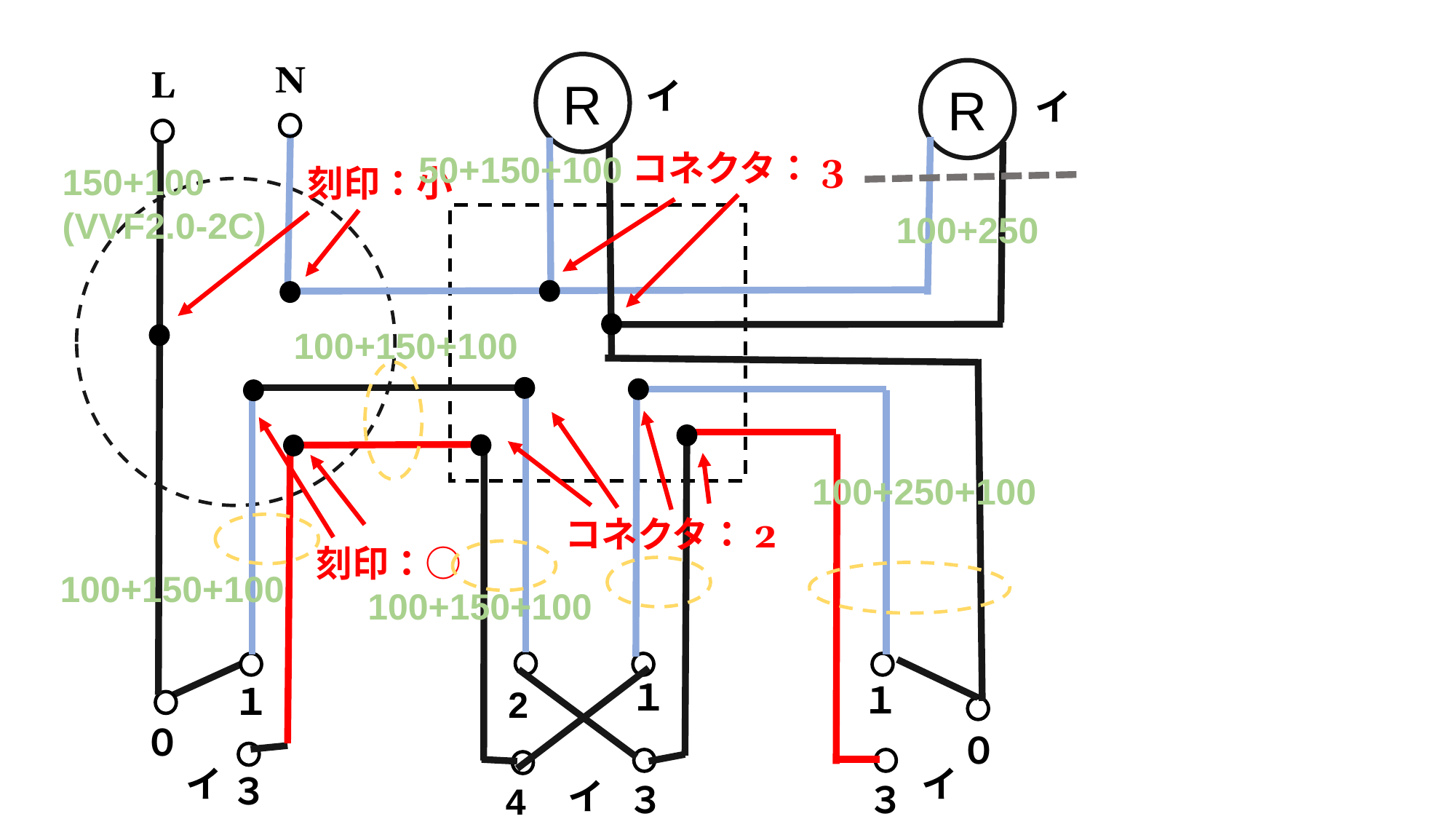

N
R
L
R
イ
イ

コネクタ：3
50+150+100
150+100
(VVF2.0-2C)
刻印：小

100+250

100+150+100

100+250+100
コネクタ：2

刻印：○

100+150+100

100+150+100

１
１
１
2

０
０

イ
イ
３
イ
３
３
4